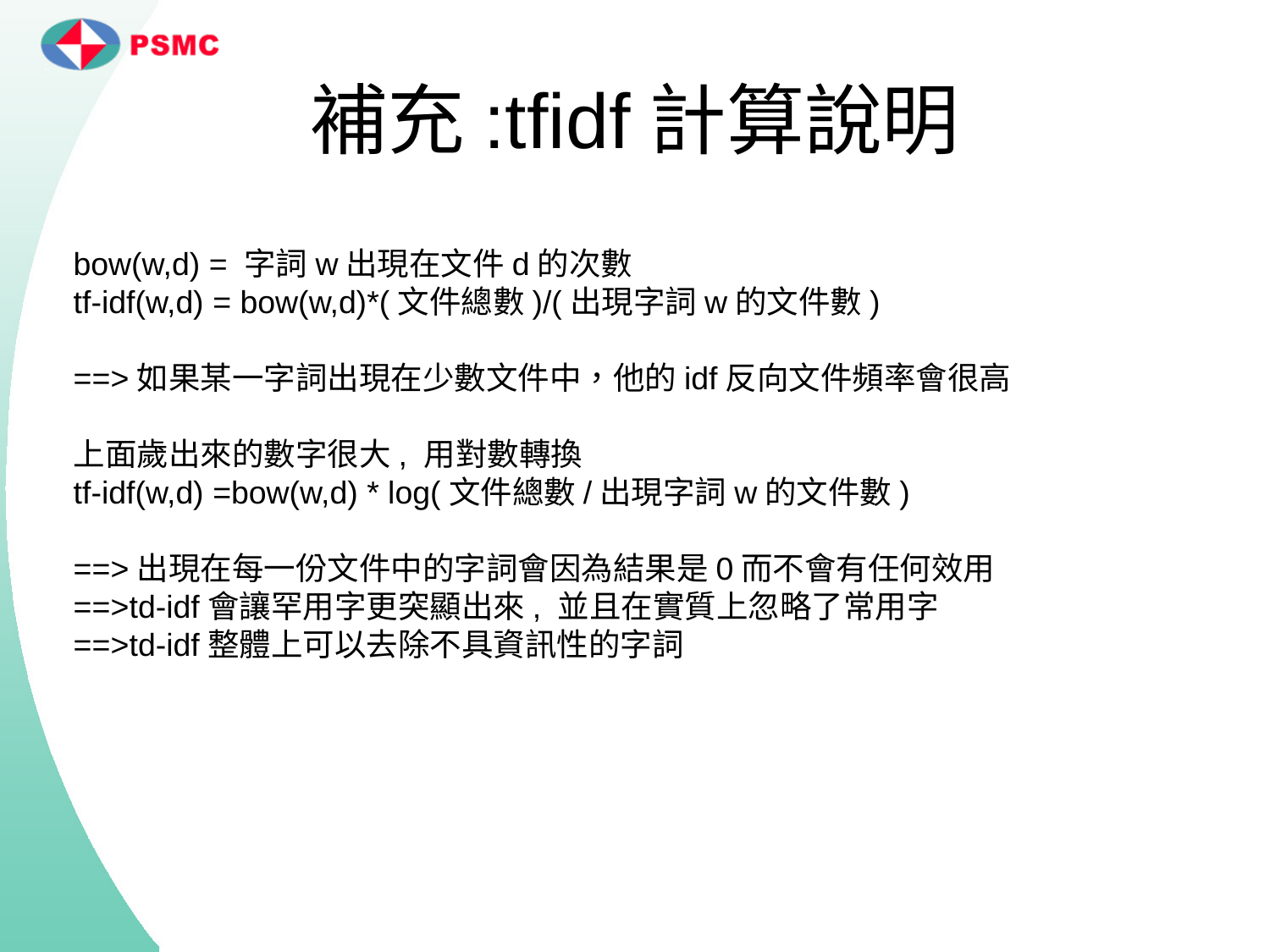

# 補充:tfidf計算說明
bow(w,d) = 字詞w出現在文件d的次數
tf-idf(w,d) = bow(w,d)*(文件總數)/(出現字詞w的文件數)

==>如果某一字詞出現在少數文件中，他的idf反向文件頻率會很高

上面歲出來的數字很大, 用對數轉換
tf-idf(w,d) =bow(w,d) * log(文件總數/出現字詞w的文件數)

==>出現在每一份文件中的字詞會因為結果是0而不會有任何效用
==>td-idf會讓罕用字更突顯出來, 並且在實質上忽略了常用字
==>td-idf整體上可以去除不具資訊性的字詞